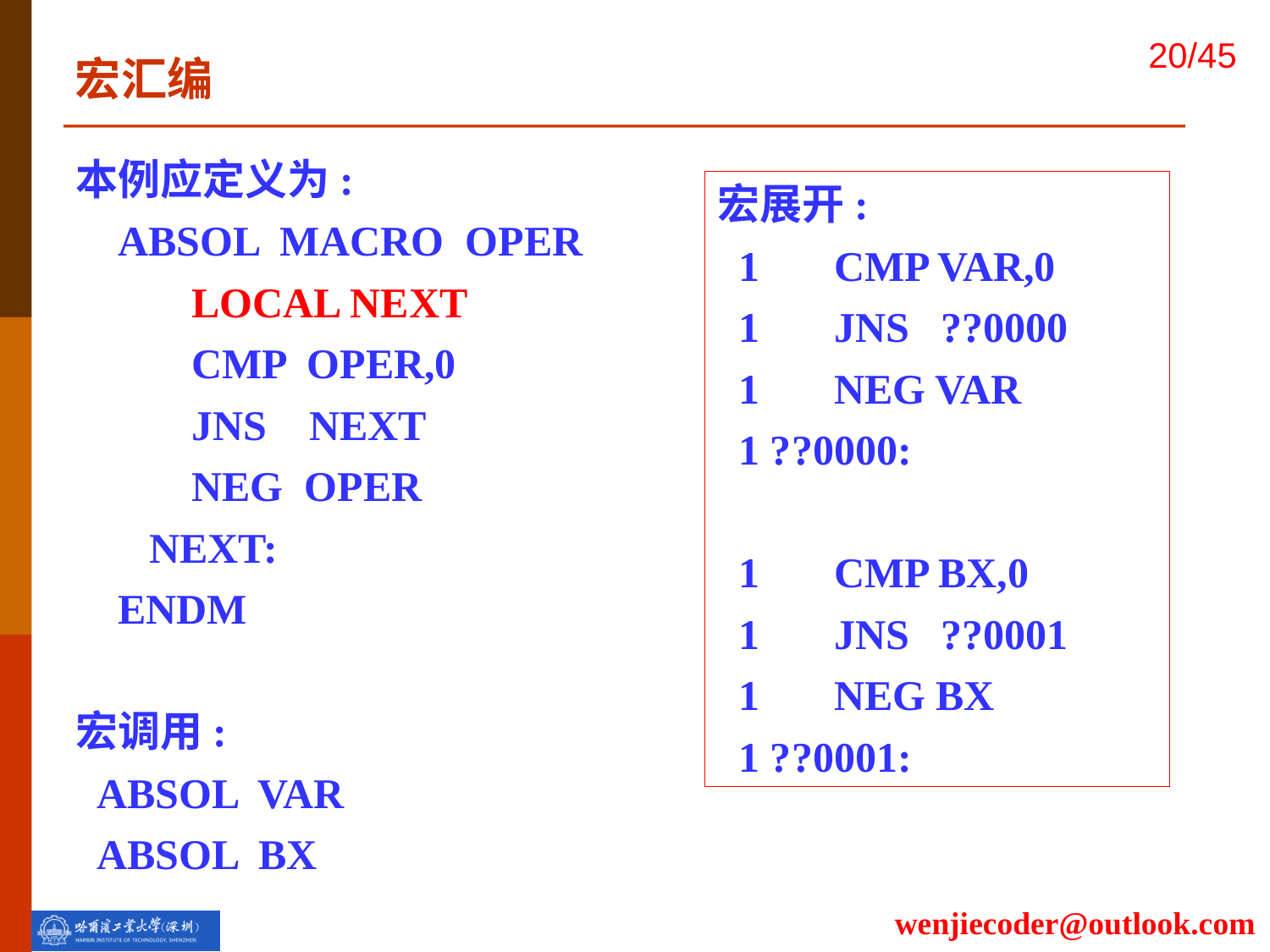

宏汇编
本例应定义为:
    ABSOL  MACRO  OPER
           LOCAL NEXT
           CMP  OPER,0
           JNS    NEXT
           NEG  OPER
       NEXT:
    ENDM

宏调用:
  ABSOL  VAR
  ABSOL  BX
宏展开:
  1       CMP VAR,0
  1       JNS   ??0000
  1       NEG VAR
  1 ??0000:

  1       CMP BX,0
  1       JNS   ??0001
  1       NEG BX
  1 ??0001: